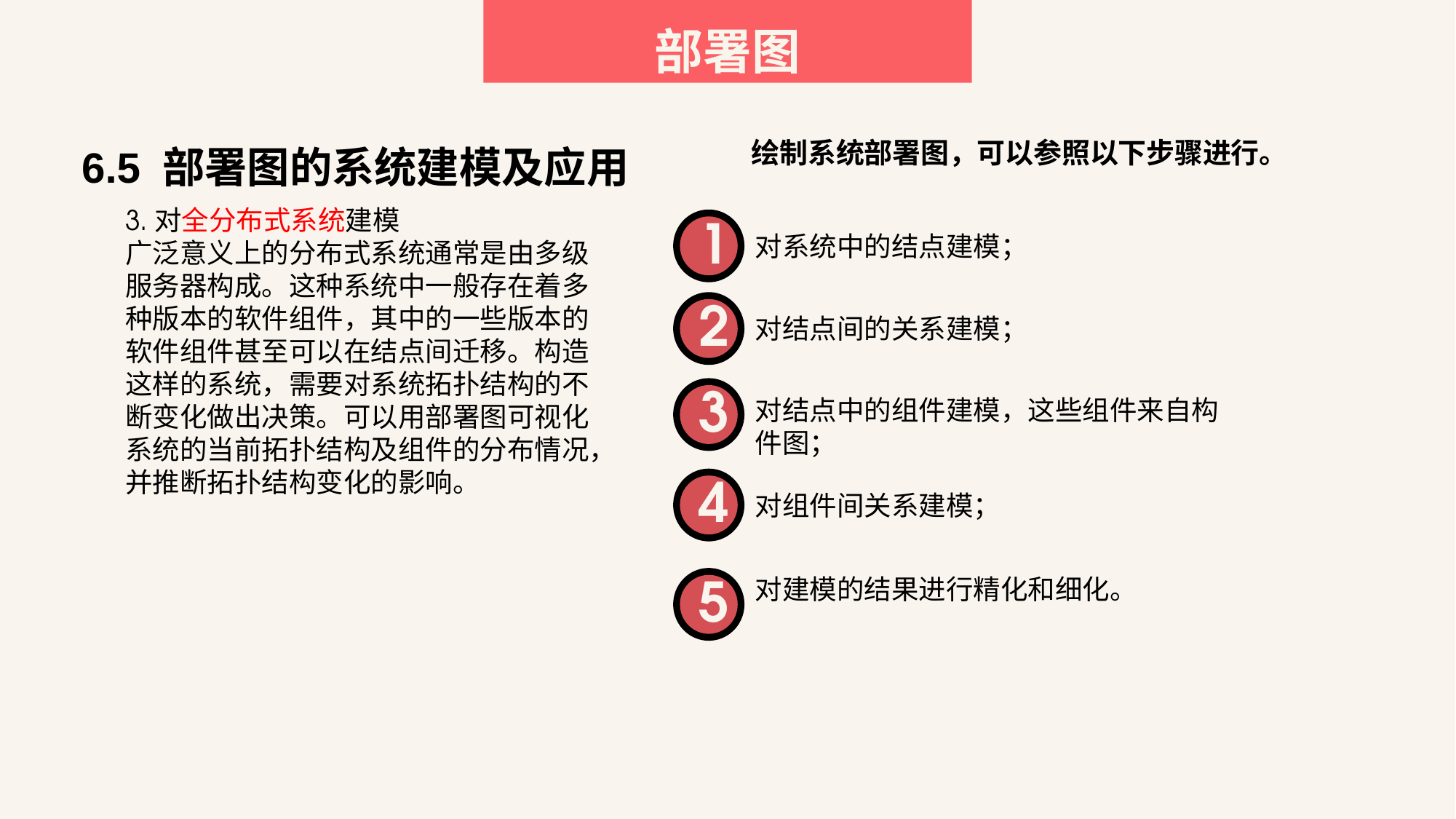

部署图
6.5 部署图的系统建模及应用
绘制系统部署图，可以参照以下步骤进行。
3.对全分布式系统建模
广泛意义上的分布式系统通常是由多级服务器构成。这种系统中一般存在着多种版本的软件组件，其中的一些版本的软件组件甚至可以在结点间迁移。构造这样的系统，需要对系统拓扑结构的不断变化做出决策。可以用部署图可视化系统的当前拓扑结构及组件的分布情况，并推断拓扑结构变化的影响。

1
对系统中的结点建模；

2
对结点间的关系建模；

3
对结点中的组件建模，这些组件来自构件图；

4
对组件间关系建模；
对建模的结果进行精化和细化。

5